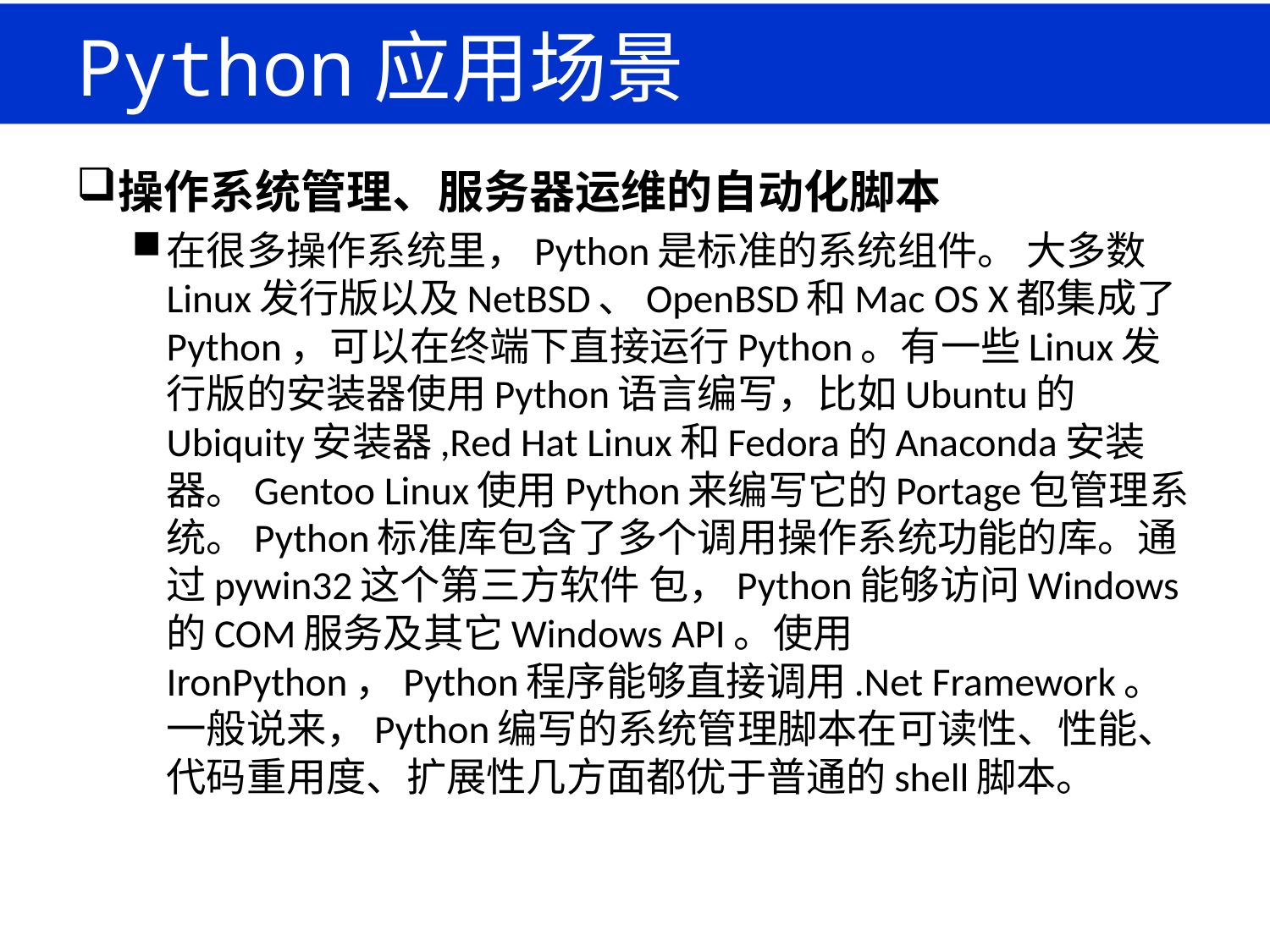

# Python应用场景
操作系统管理、服务器运维的自动化脚本
在很多操作系统里，Python是标准的系统组件。 大多数Linux发行版以及NetBSD、OpenBSD和Mac OS X都集成了Python，可以在终端下直接运行Python。有一些Linux发行版的安装器使用Python语言编写，比如Ubuntu的Ubiquity安装器,Red Hat Linux和Fedora的Anaconda安装器。Gentoo Linux使用Python来编写它的Portage包管理系统。Python标准库包含了多个调用操作系统功能的库。通过pywin32这个第三方软件 包，Python能够访问Windows的COM服务及其它Windows API。使用IronPython，Python程序能够直接调用.Net Framework。一般说来，Python编写的系统管理脚本在可读性、性能、代码重用度、扩展性几方面都优于普通的shell脚本。